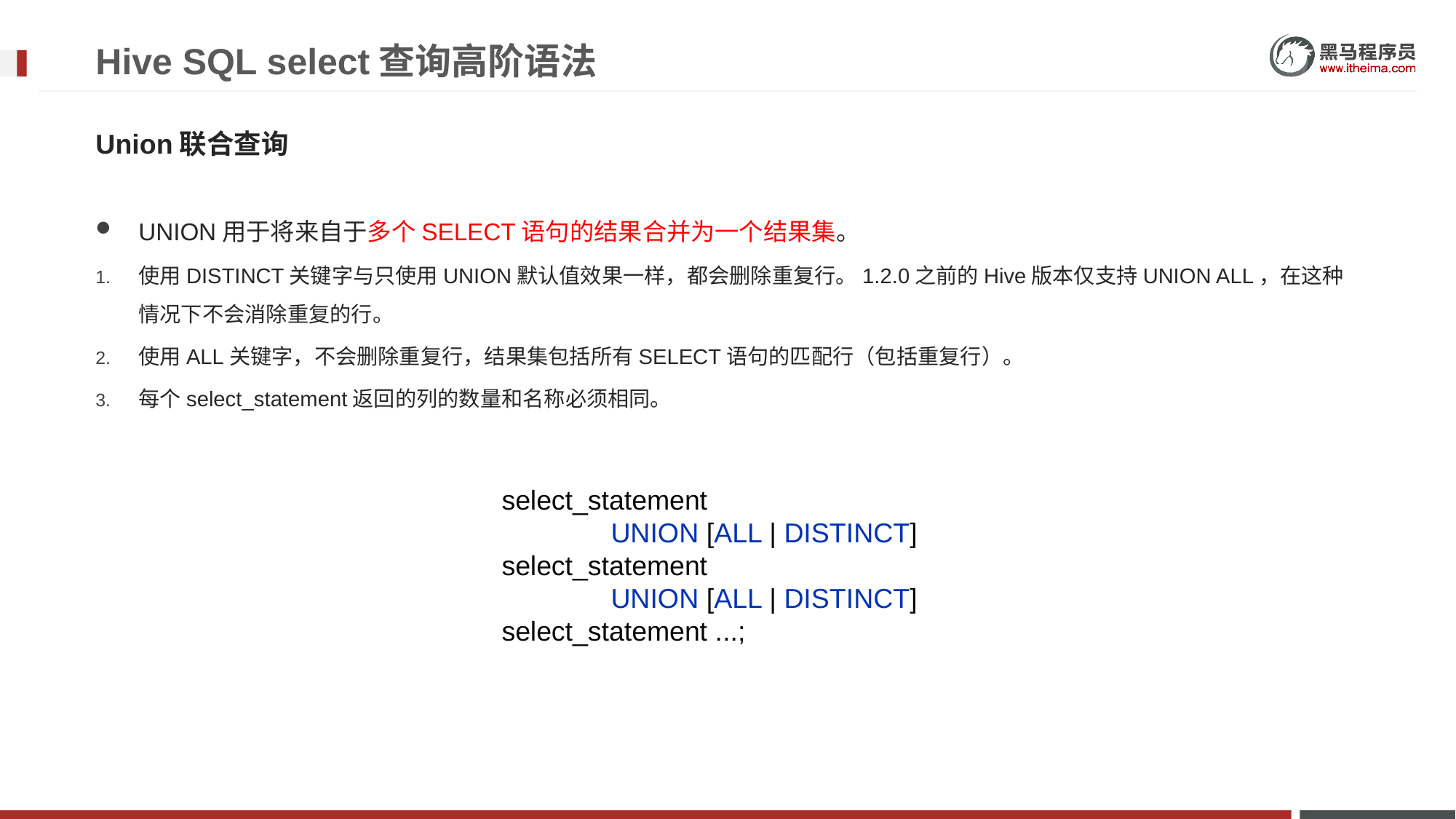

# Hive SQL select查询高阶语法
Union联合查询
UNION用于将来自于多个SELECT语句的结果合并为一个结果集。
使用DISTINCT关键字与只使用UNION默认值效果一样，都会删除重复行。1.2.0之前的Hive版本仅支持UNION ALL，在这种情况下不会消除重复的行。
使用ALL关键字，不会删除重复行，结果集包括所有SELECT语句的匹配行（包括重复行）。
每个select_statement返回的列的数量和名称必须相同。

select_statement
	UNION [ALL | DISTINCT]
select_statement
	UNION [ALL | DISTINCT]
select_statement ...;